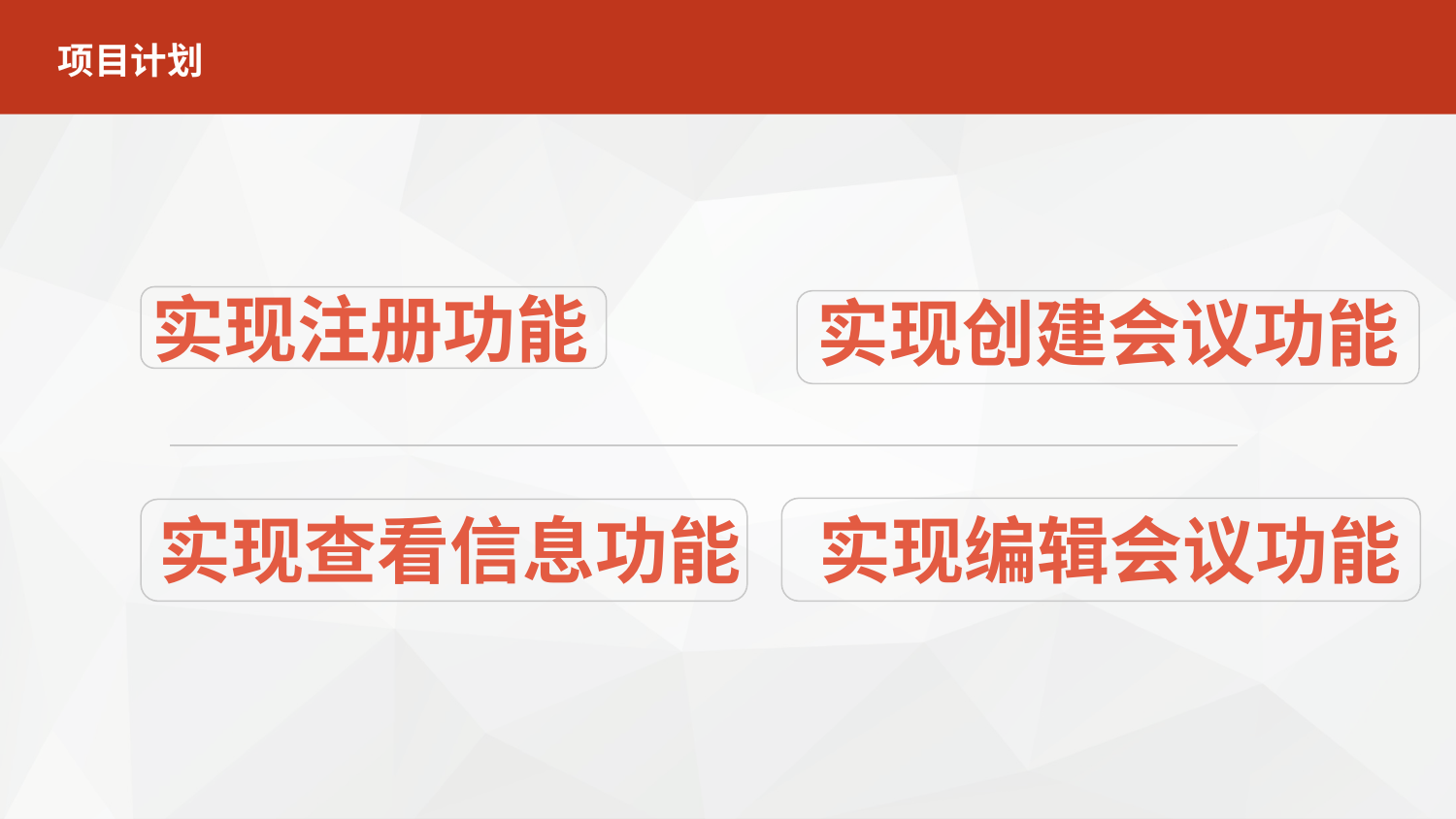

项目计划
实现注册功能
实现创建会议功能

实现查看信息功能

实现编辑会议功能